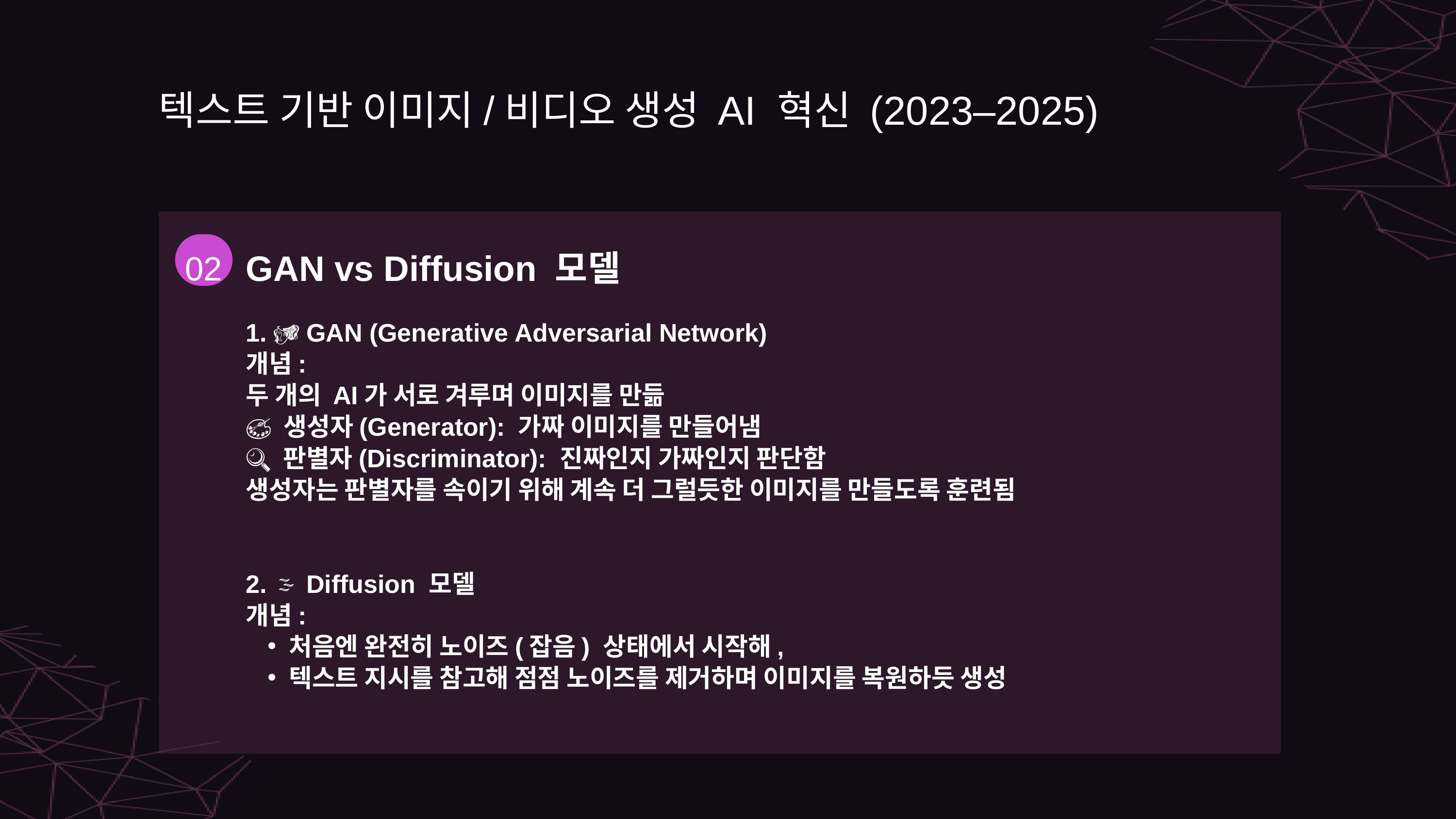

텍스트 기반 이미지/비디오 생성 AI 혁신 (2023–2025)

GAN vs Diffusion 모델
02
1. 🎭 GAN (Generative Adversarial Network)
개념:
두 개의 AI가 서로 겨루며 이미지를 만듦
🎨 생성자(Generator): 가짜 이미지를 만들어냄
🔍 판별자(Discriminator): 진짜인지 가짜인지 판단함
생성자는 판별자를 속이기 위해 계속 더 그럴듯한 이미지를 만들도록 훈련됨

2. 🌫️ Diffusion 모델
개념:
처음엔 완전히 노이즈(잡음) 상태에서 시작해,
텍스트 지시를 참고해 점점 노이즈를 제거하며 이미지를 복원하듯 생성